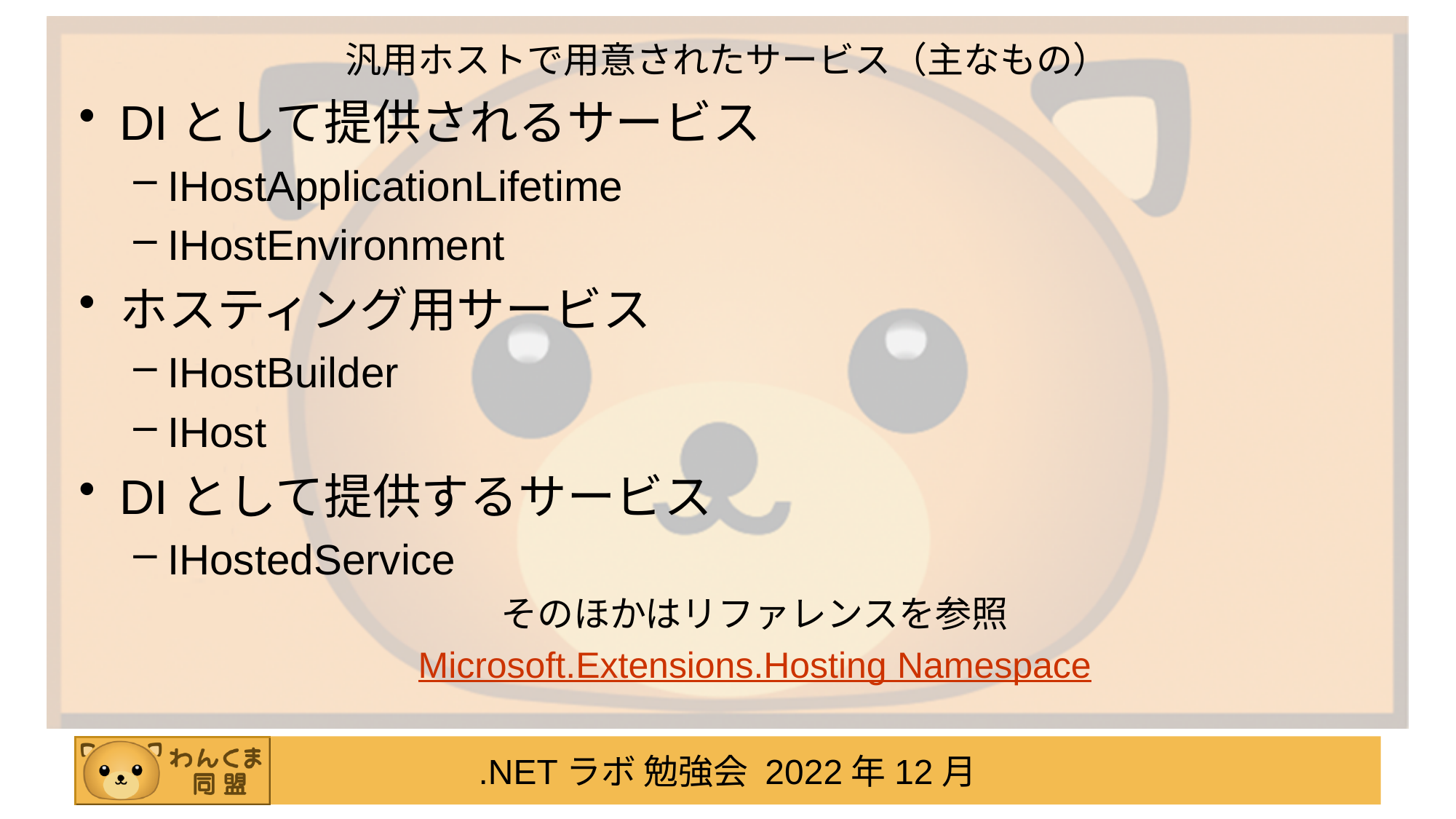

# 汎用ホストで用意されたサービス（主なもの）
DIとして提供されるサービス
IHostApplicationLifetime
IHostEnvironment
ホスティング用サービス
IHostBuilder
IHost
DIとして提供するサービス
IHostedService
そのほかはリファレンスを参照
Microsoft.Extensions.Hosting Namespace